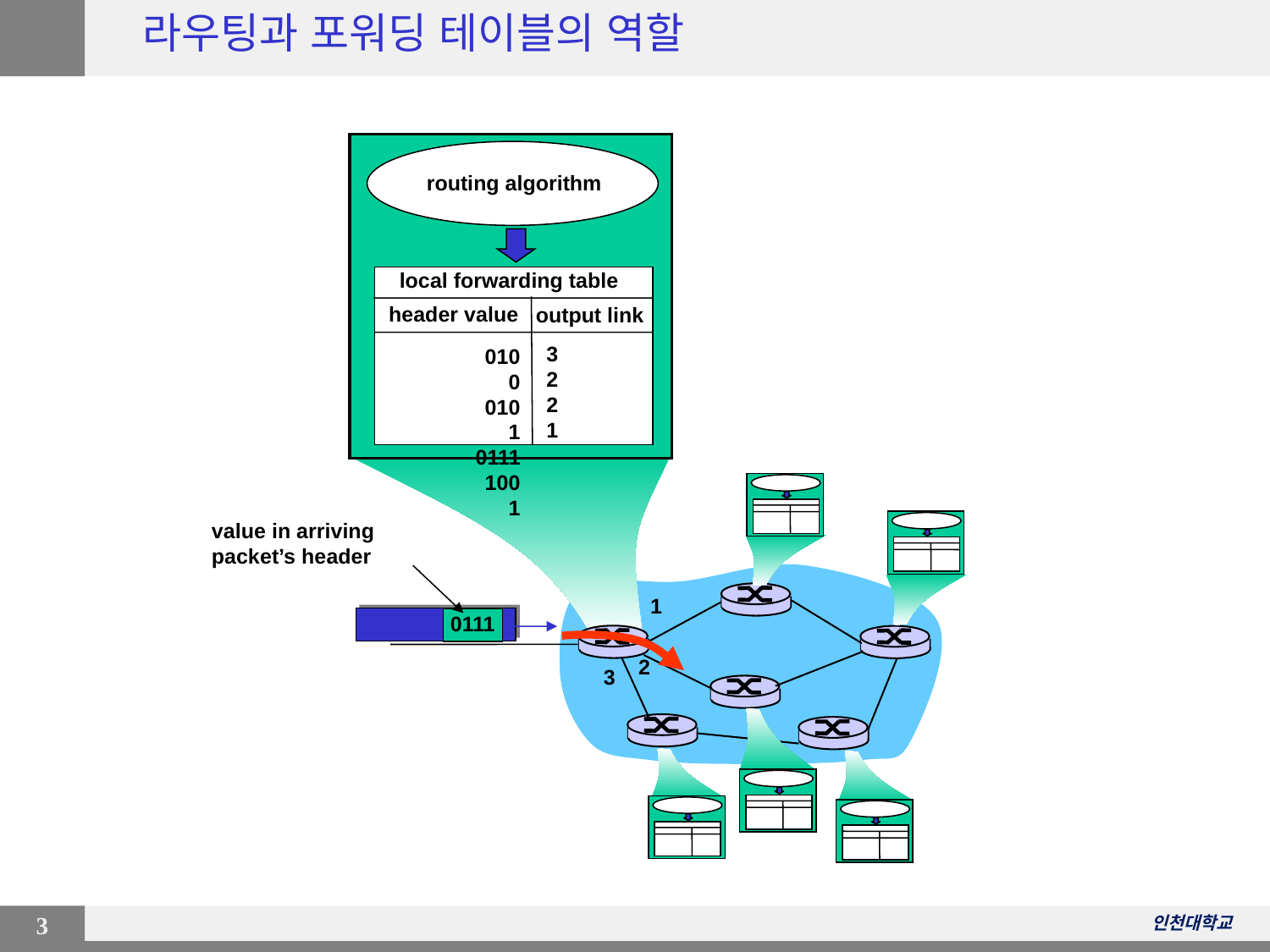

라우팅과 포워딩 테이블의 역할

routing algorithm

local forwarding table

header value
output link

3
2
2
1
0100
0101
0111
1001

value in arriving
packet’s header

1

0111

2

3